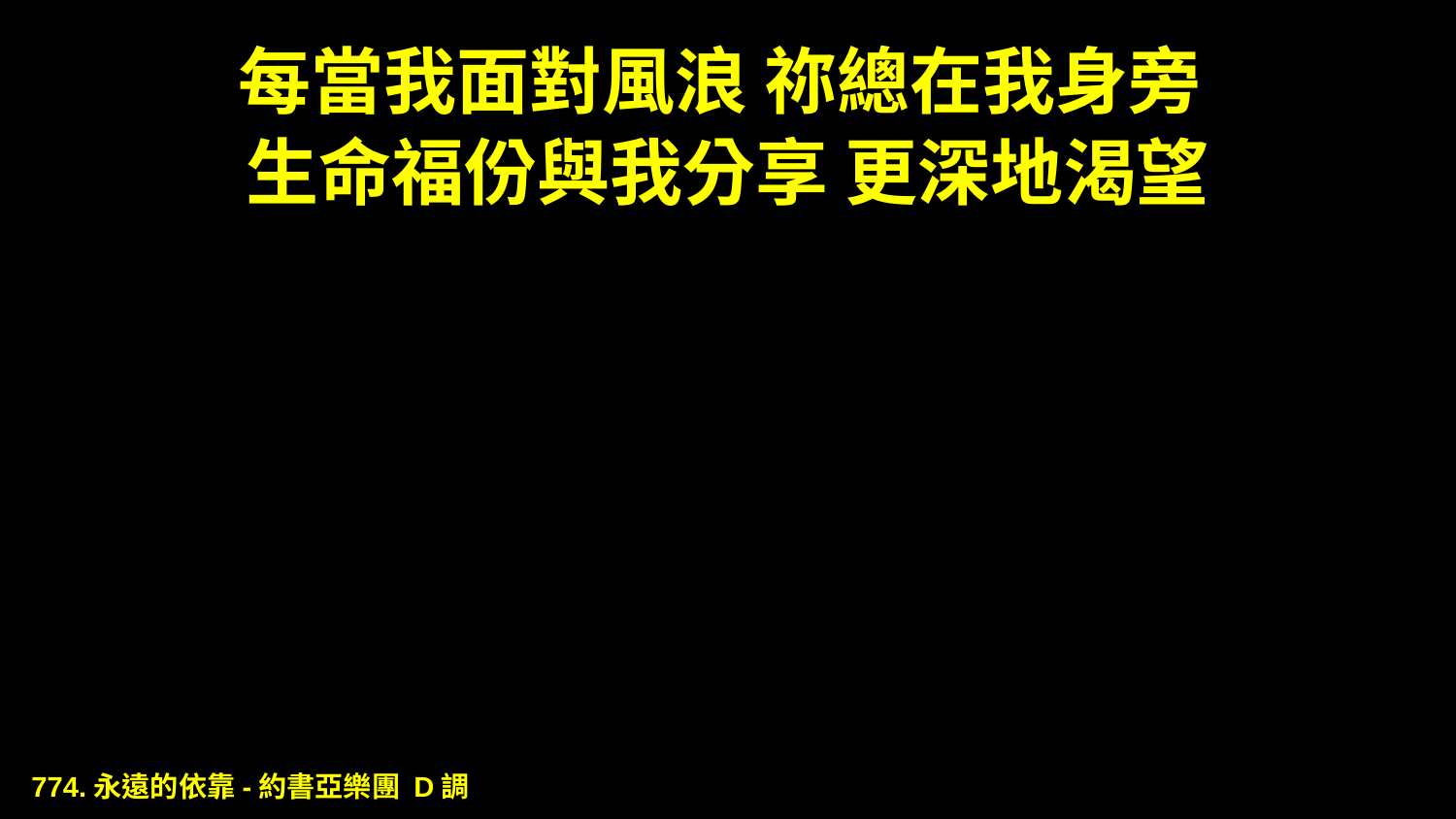

# 每當我面對風浪 祢總在我身旁 生命福份與我分享 更深地渴望
774.永遠的依靠-約書亞樂團 D調